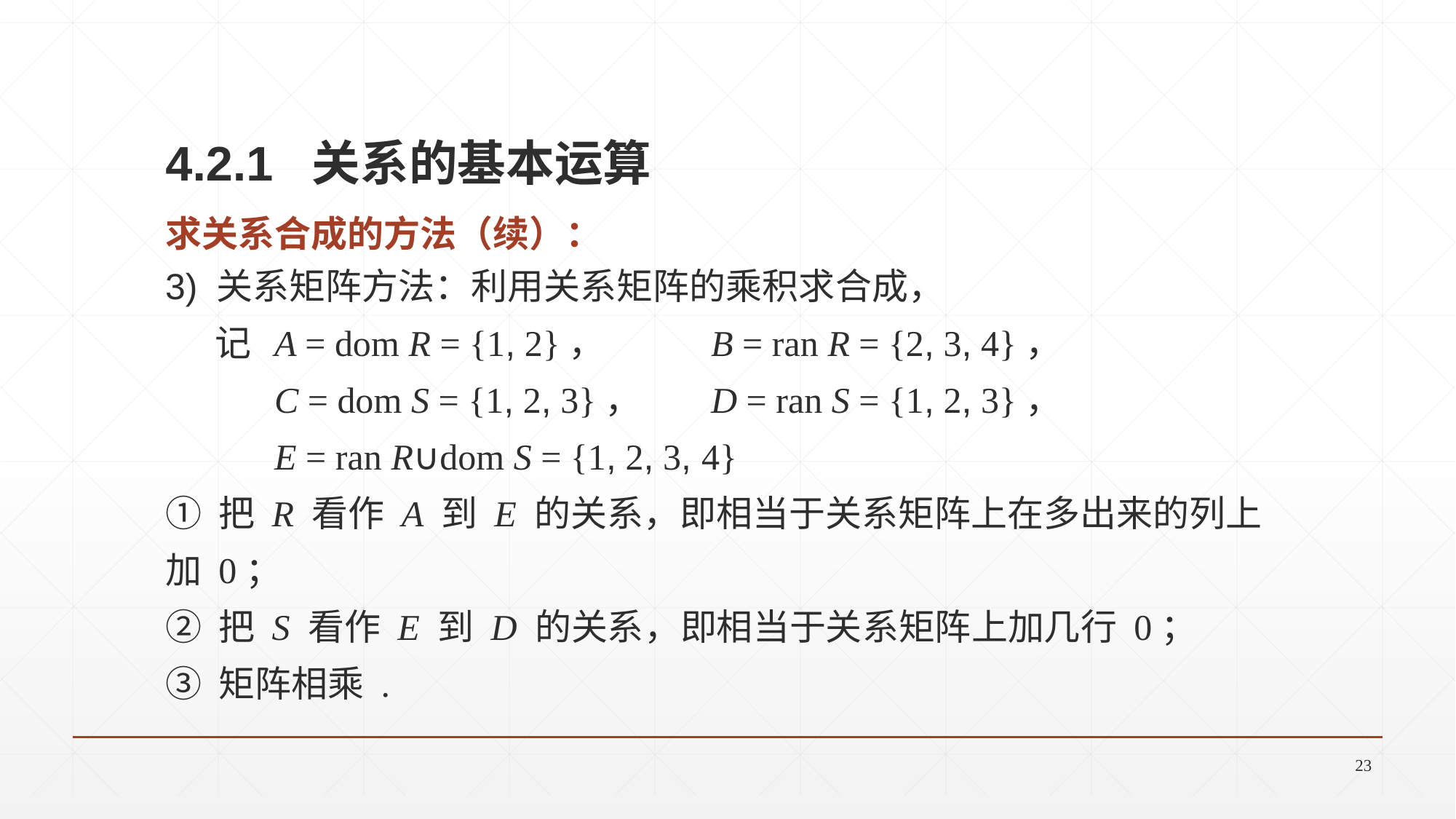

4.2.1  关系的基本运算
求关系合成的方法（续）：
3) 关系矩阵方法：利用关系矩阵的乘积求合成，
     记 	A = dom R = {1, 2}， 	B = ran R = {2, 3, 4}，
     	C = dom S = {1, 2, 3}， 	D = ran S = {1, 2, 3}，
     	E = ran R∪dom S = {1, 2, 3, 4}
① 把 R 看作 A 到 E 的关系，即相当于关系矩阵上在多出来的列上加 0；
② 把 S 看作 E 到 D 的关系，即相当于关系矩阵上加几行 0；
③ 矩阵相乘 .
23